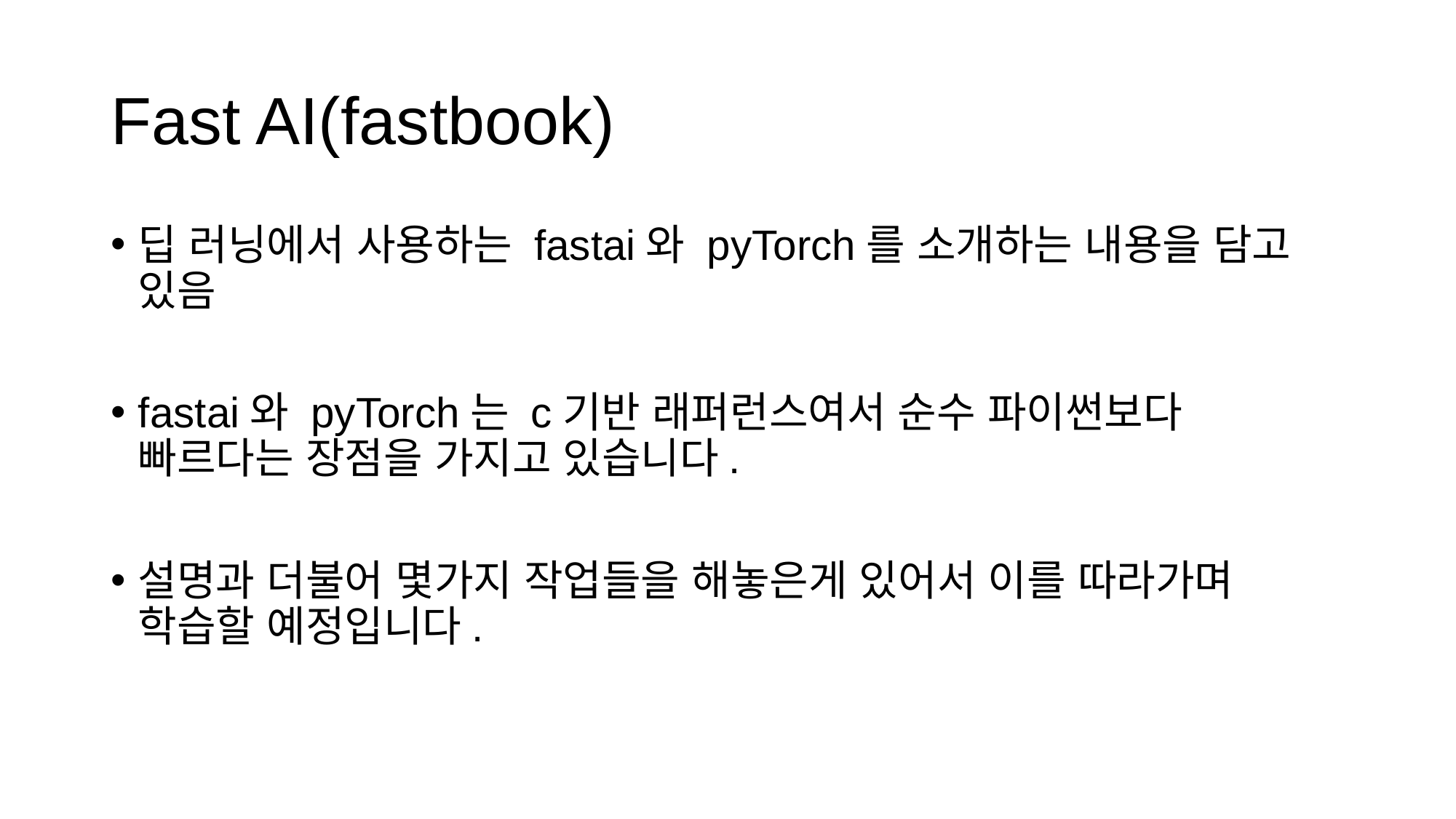

# Fast AI(fastbook)
딥 러닝에서 사용하는 fastai와 pyTorch를 소개하는 내용을 담고 있음

fastai와 pyTorch는 c기반 래퍼런스여서 순수 파이썬보다 빠르다는 장점을 가지고 있습니다.

설명과 더불어 몇가지 작업들을 해놓은게 있어서 이를 따라가며 학습할 예정입니다.